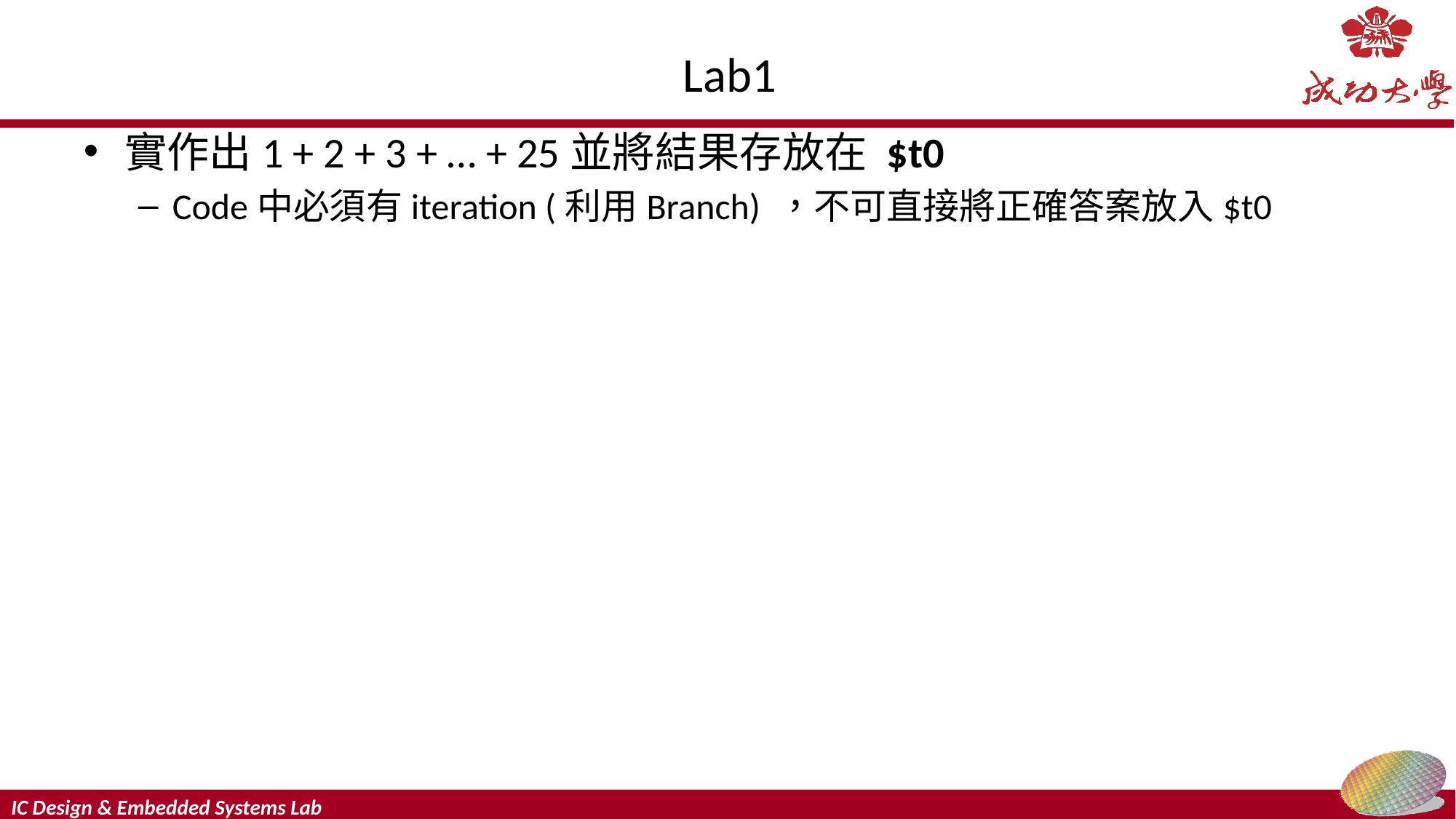

# Lab1
實作出1 + 2 + 3 + … + 25並將結果存放在 $t0
Code中必須有iteration (利用Branch) ，不可直接將正確答案放入$t0